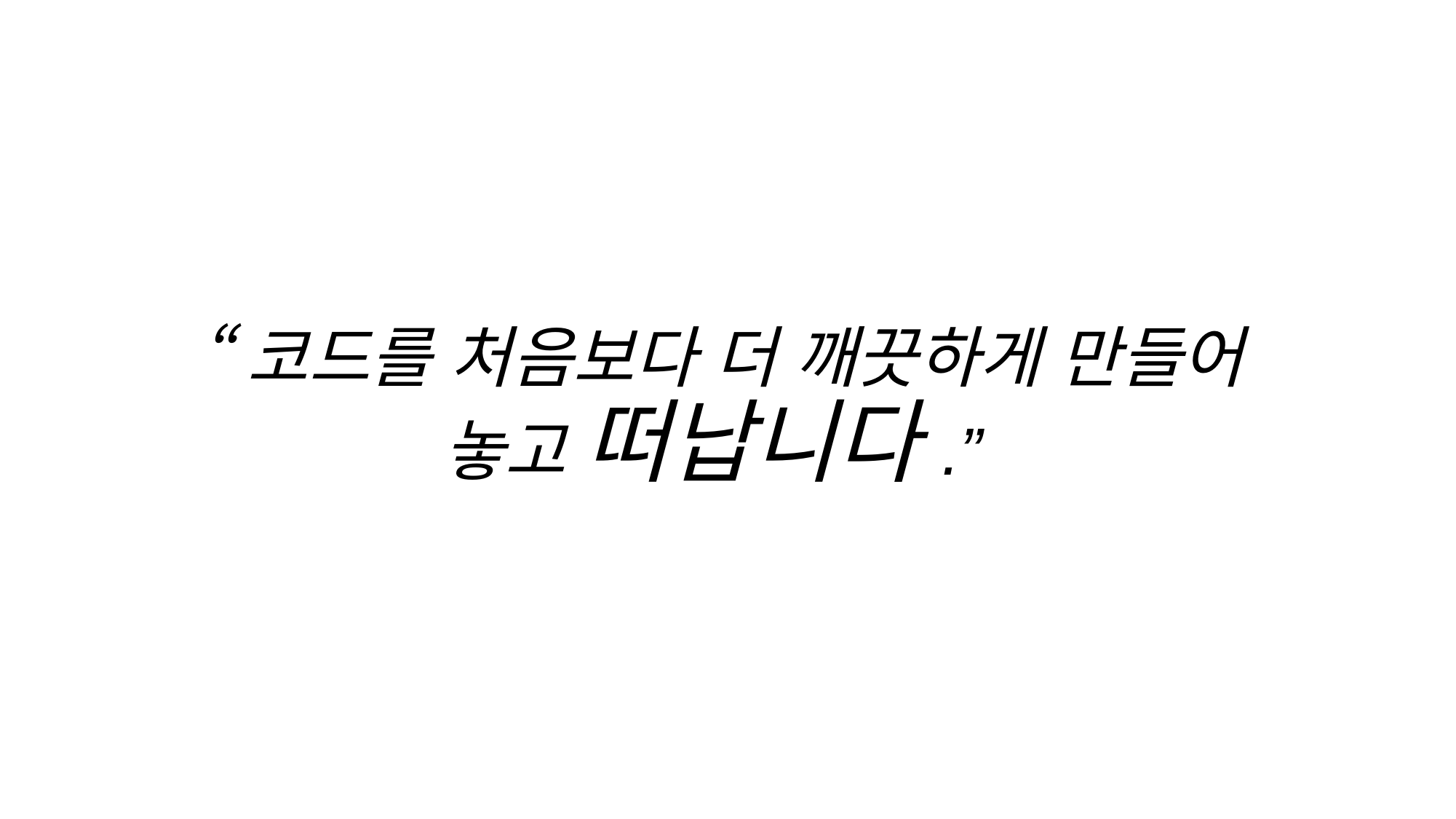

“코드를 처음보다 더 깨끗하게 만들어 놓고 떠납니다.”